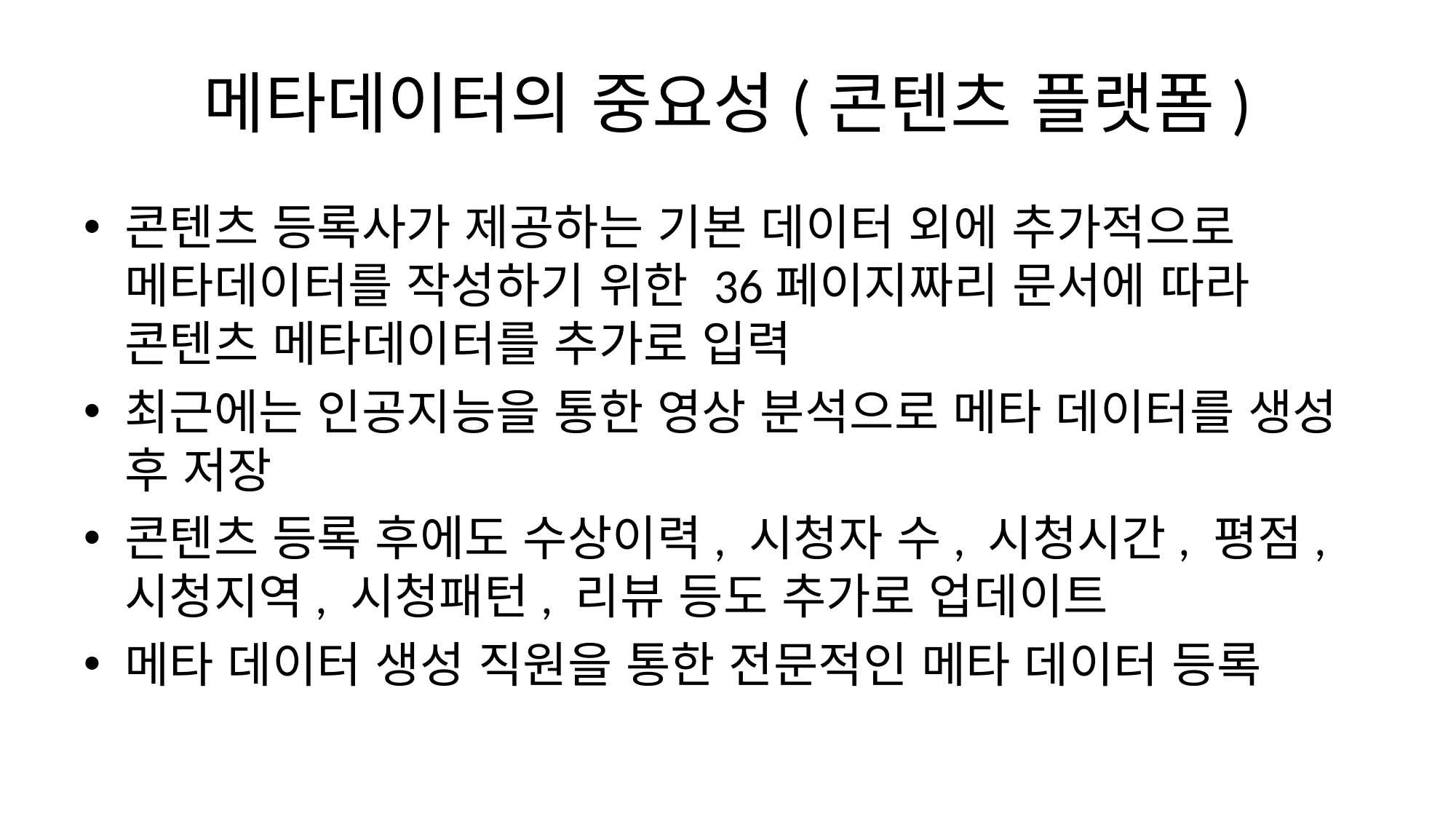

# 메타데이터의 중요성(콘텐츠 플랫폼)
콘텐츠 등록사가 제공하는 기본 데이터 외에 추가적으로 메타데이터를 작성하기 위한 36페이지짜리 문서에 따라 콘텐츠 메타데이터를 추가로 입력
최근에는 인공지능을 통한 영상 분석으로 메타 데이터를 생성 후 저장
콘텐츠 등록 후에도 수상이력, 시청자 수, 시청시간, 평점, 시청지역, 시청패턴, 리뷰 등도 추가로 업데이트
메타 데이터 생성 직원을 통한 전문적인 메타 데이터 등록